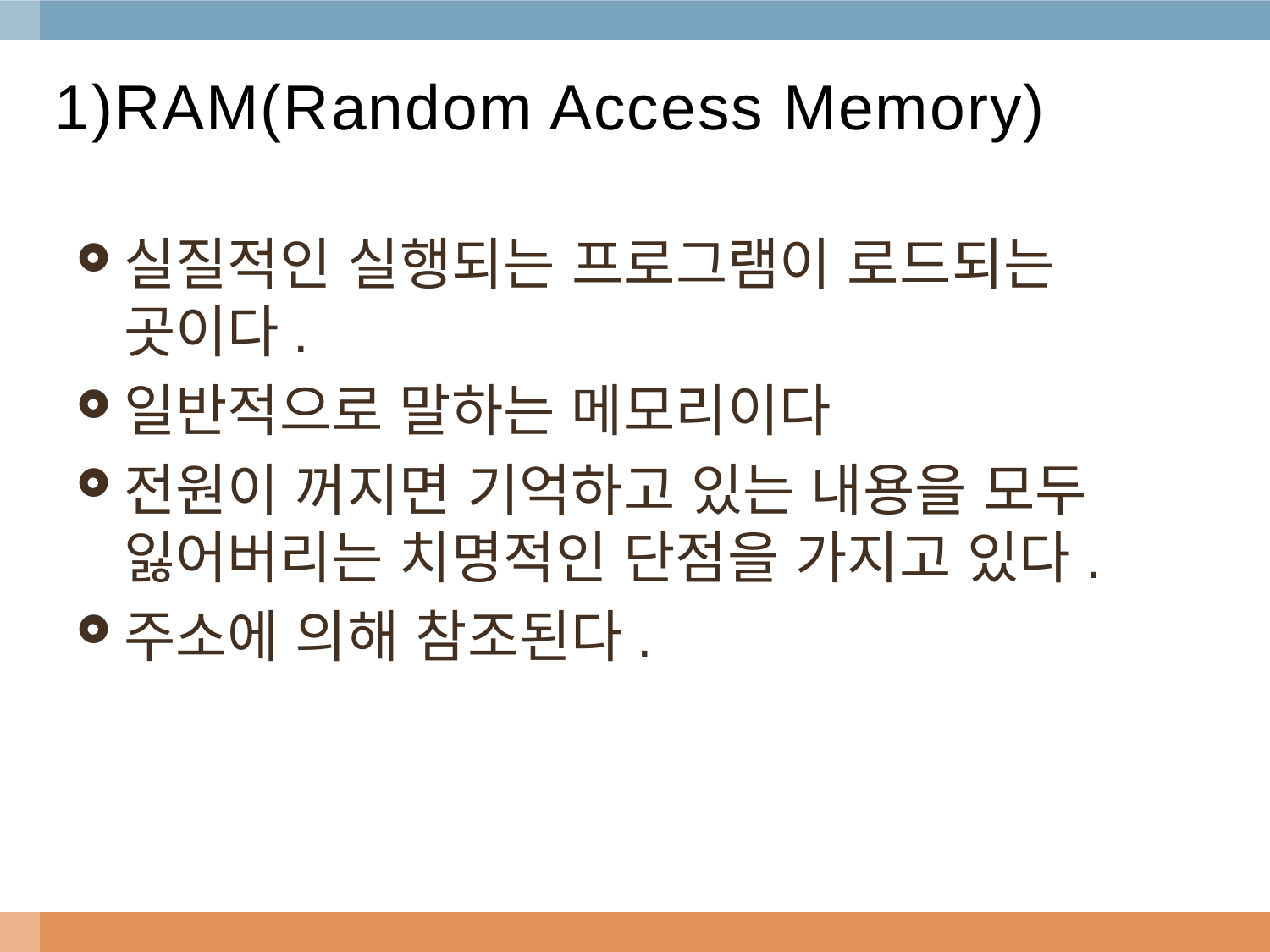

# 1)RAM(Random Access Memory)
실질적인 실행되는 프로그램이 로드되는 곳이다.
일반적으로 말하는 메모리이다
전원이 꺼지면 기억하고 있는 내용을 모두 잃어버리는 치명적인 단점을 가지고 있다.
주소에 의해 참조된다.